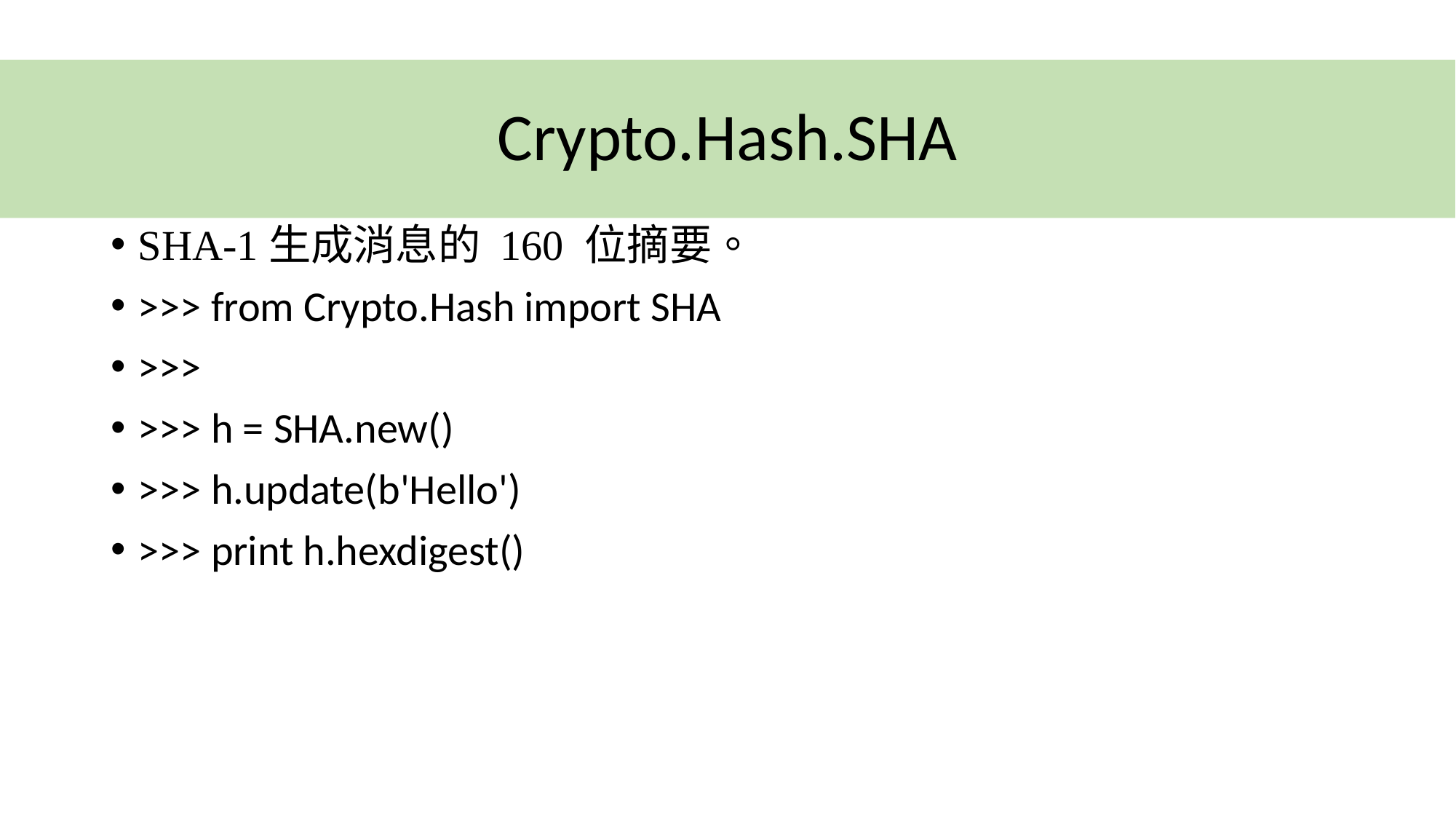

# Crypto.Hash.SHA
SHA-1生成消息的 160 位摘要。
>>> from Crypto.Hash import SHA
>>>
>>> h = SHA.new()
>>> h.update(b'Hello')
>>> print h.hexdigest()